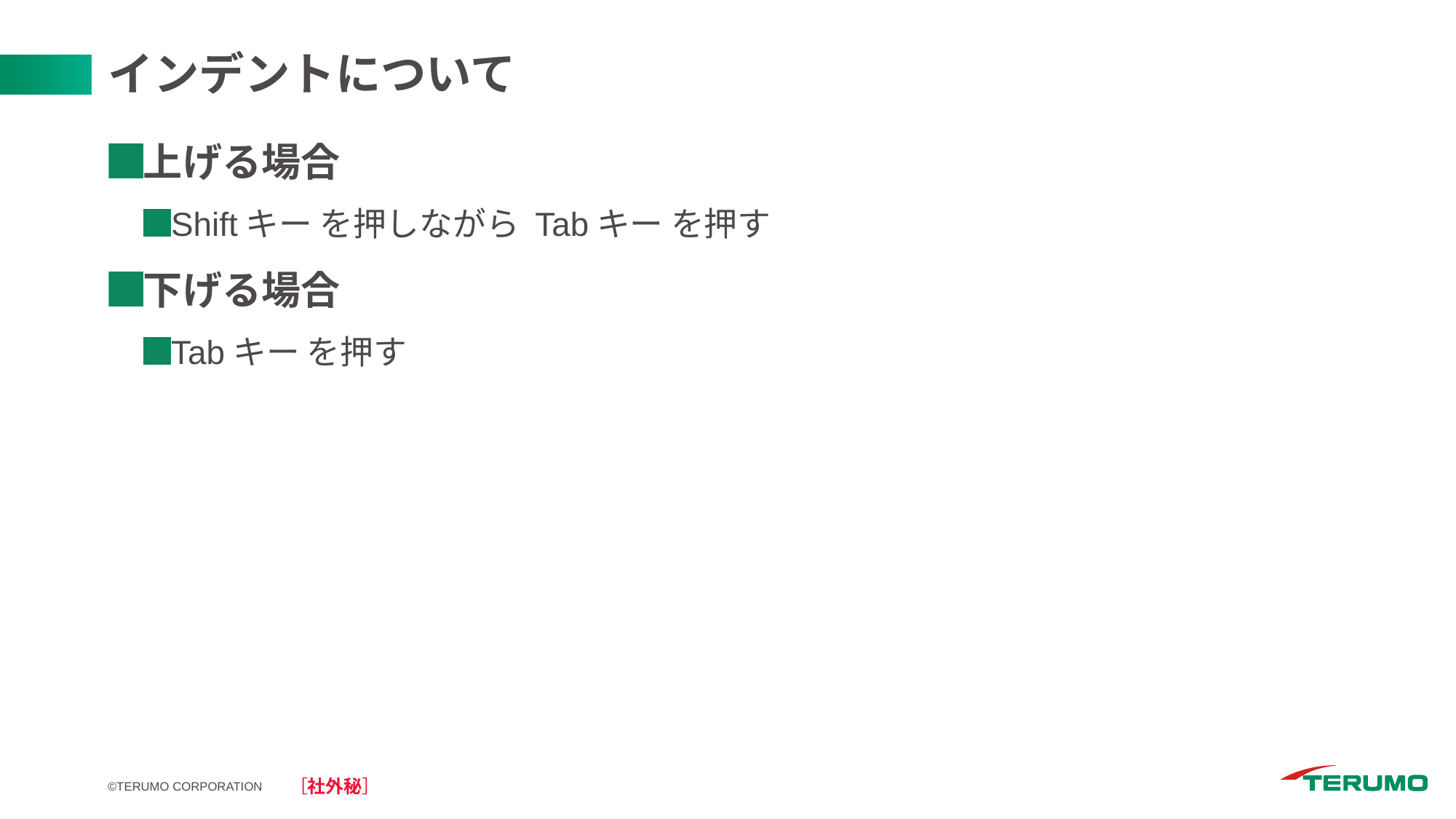

# インデントについて
上げる場合
Shiftキー を押しながら Tabキー を押す
下げる場合
Tabキー を押す